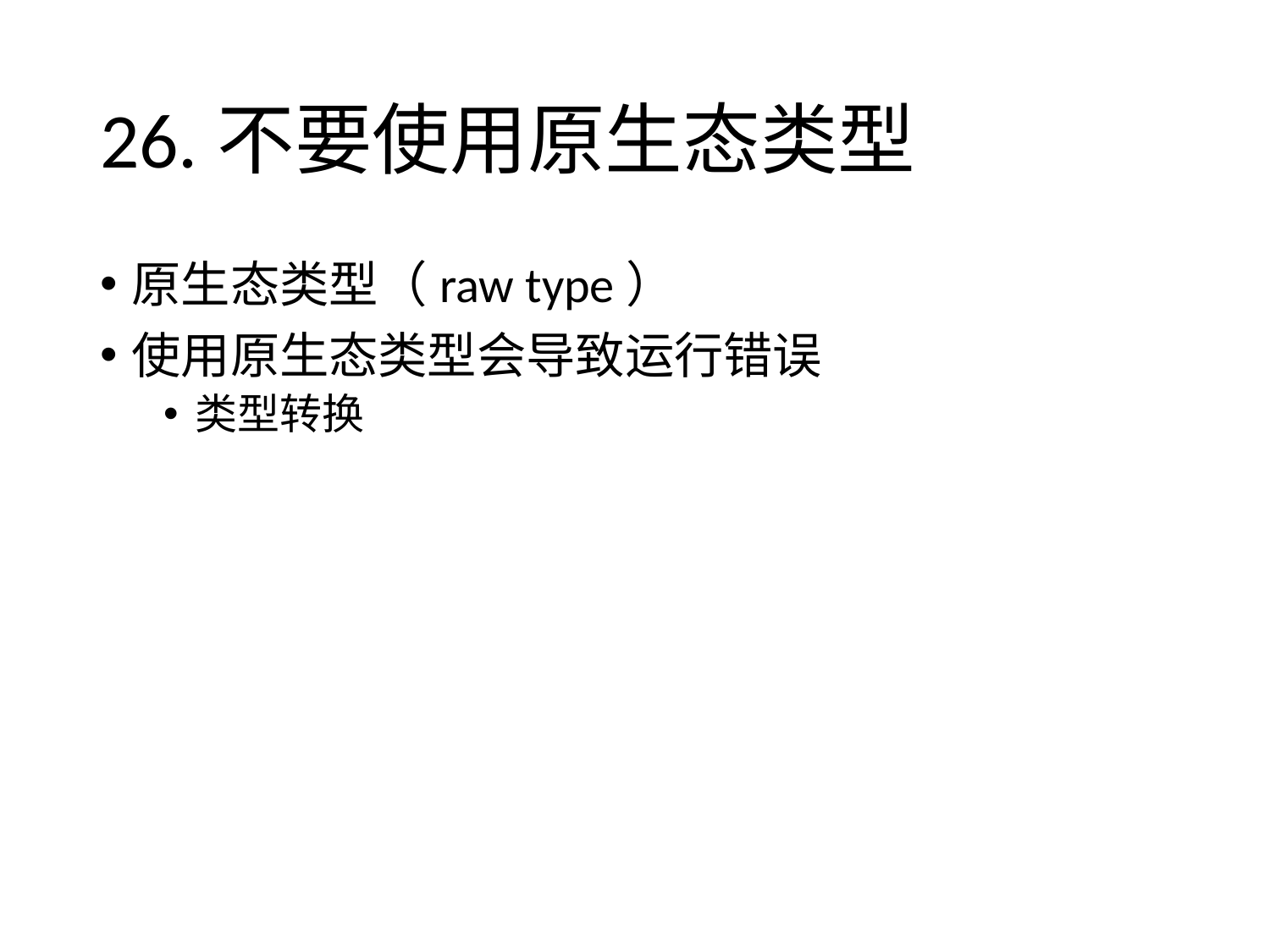

# 26.不要使用原生态类型
原生态类型（raw type）
使用原生态类型会导致运行错误
类型转换